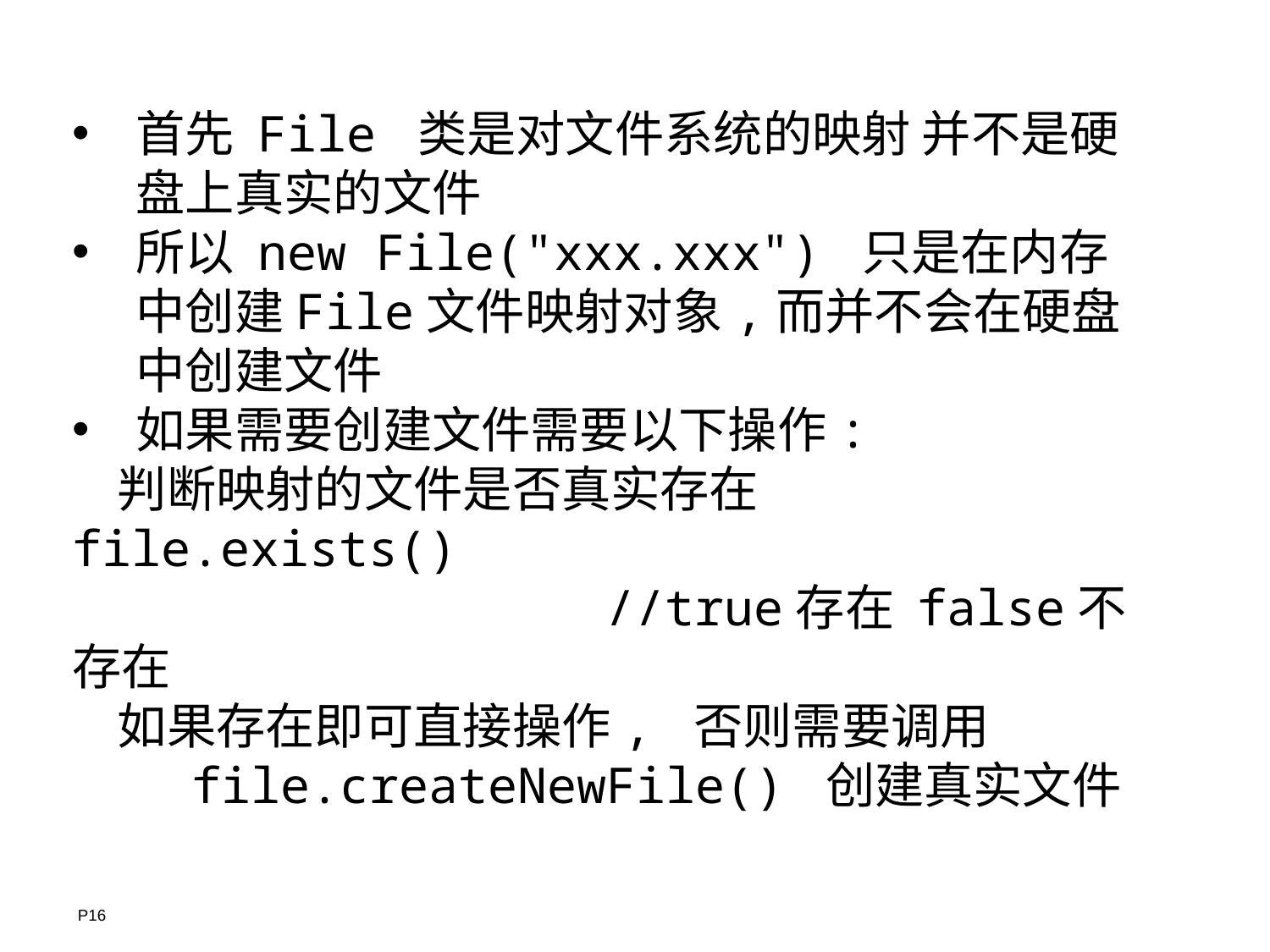

首先 File 类是对文件系统的映射 并不是硬盘上真实的文件
所以 new File("xxx.xxx") 只是在内存中创建File文件映射对象,而并不会在硬盘中创建文件
如果需要创建文件需要以下操作:
   判断映射的文件是否真实存在 file.exists()
                  //true存在 false不存在
   如果存在即可直接操作, 否则需要调用
    file.createNewFile() 创建真实文件
P16